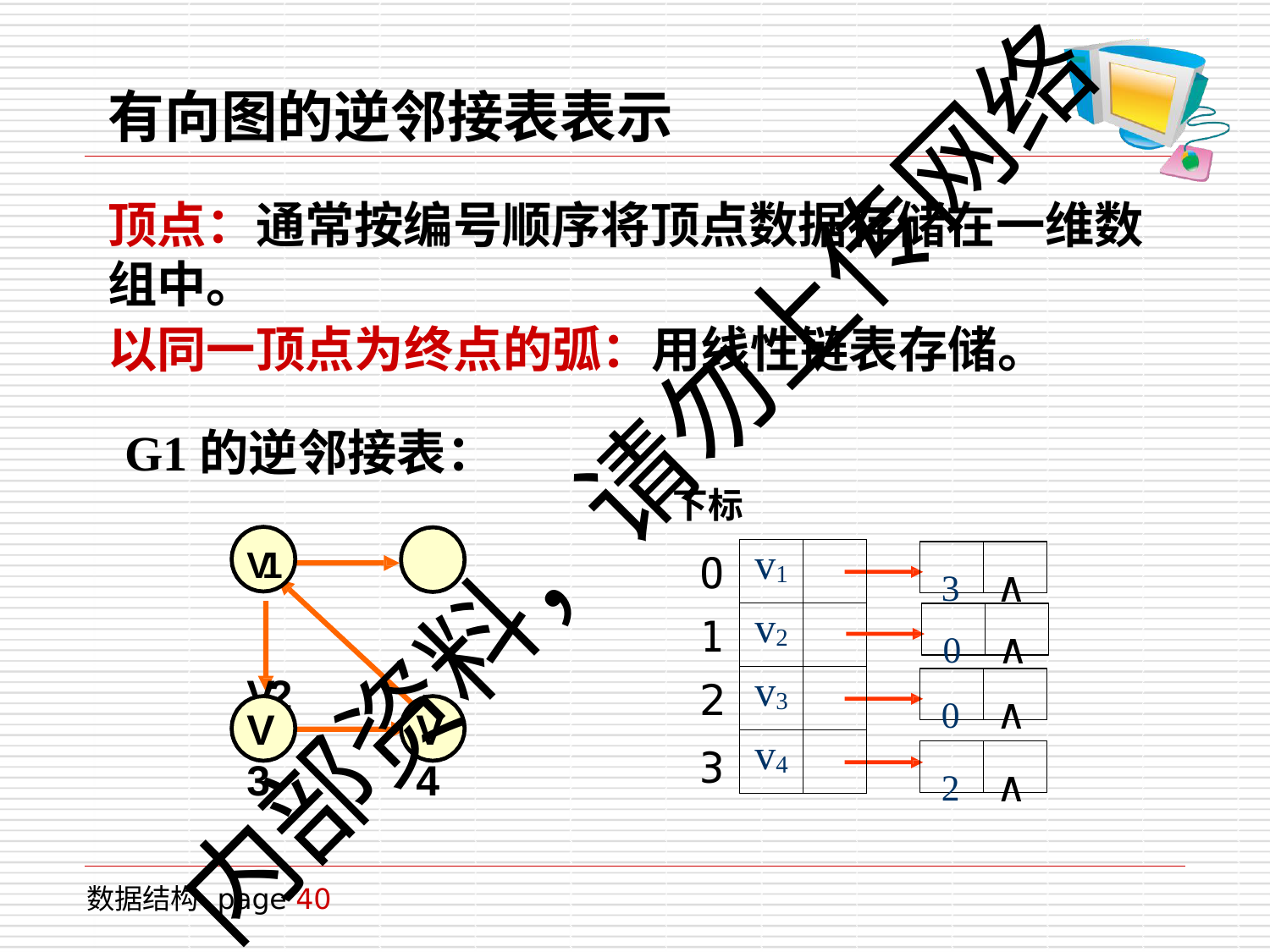

# 有向图的逆邻接表表示

顶点：通常按编号顺序将顶点数据存储在一维数 组中。
以同一顶点为终点的弧：用线性链表存储。
G1的逆邻接表：

V1	V2
内部资料，请勿上传网络
下标

0
1
2
3
3	∧
| v1 |  |
| --- | --- |
| v2 |  |
| v3 |  |
| v4 |  |

0	∧

0	∧

V3
V4

2	∧

数据结构 page 40